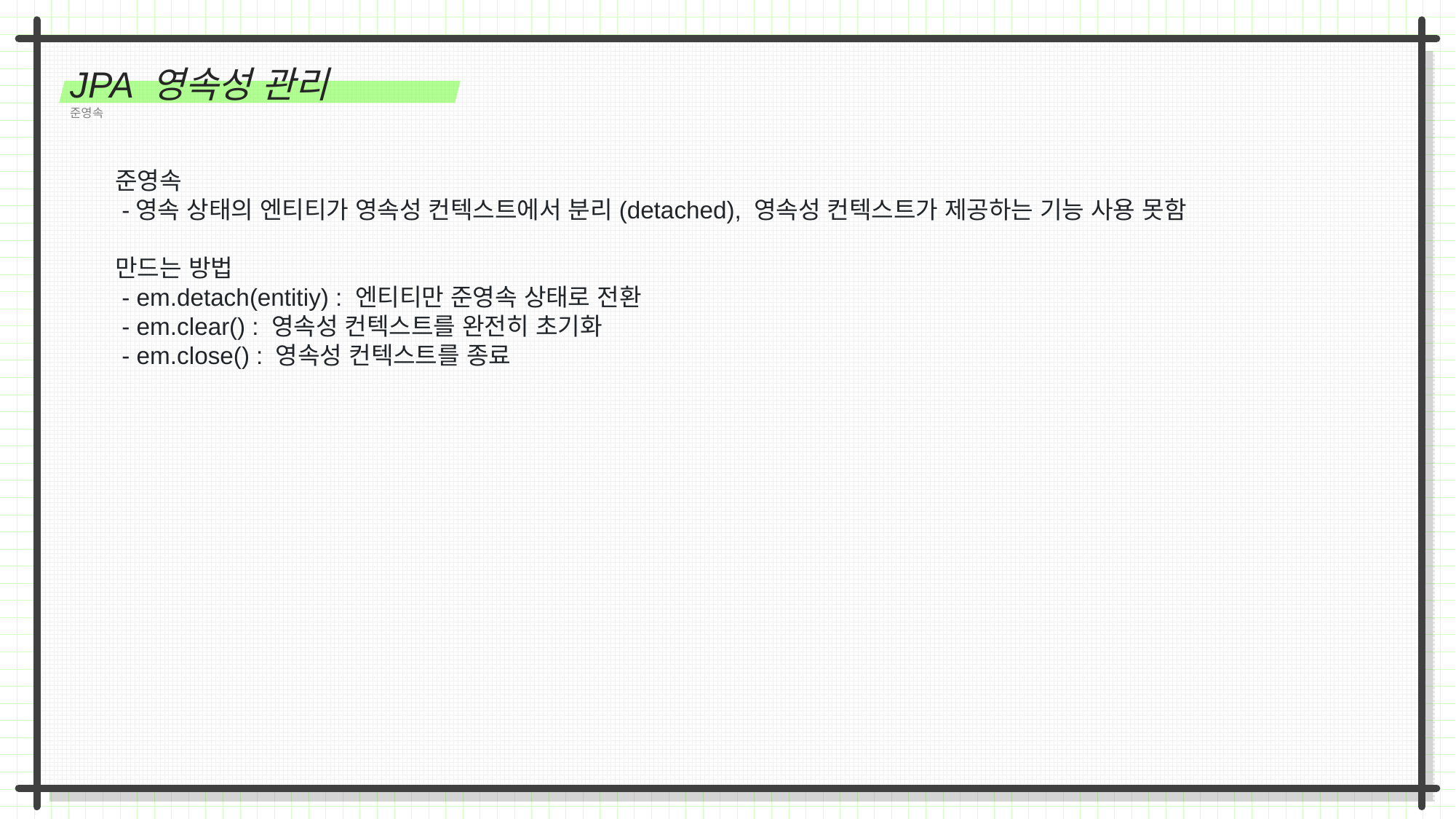

JPA 영속성 관리
준영속

준영속
 -영속 상태의 엔티티가 영속성 컨텍스트에서 분리(detached), 영속성 컨텍스트가 제공하는 기능 사용 못함

만드는 방법
 - em.detach(entitiy) : 엔티티만 준영속 상태로 전환
 - em.clear() : 영속성 컨텍스트를 완전히 초기화
 - em.close() : 영속성 컨텍스트를 종료